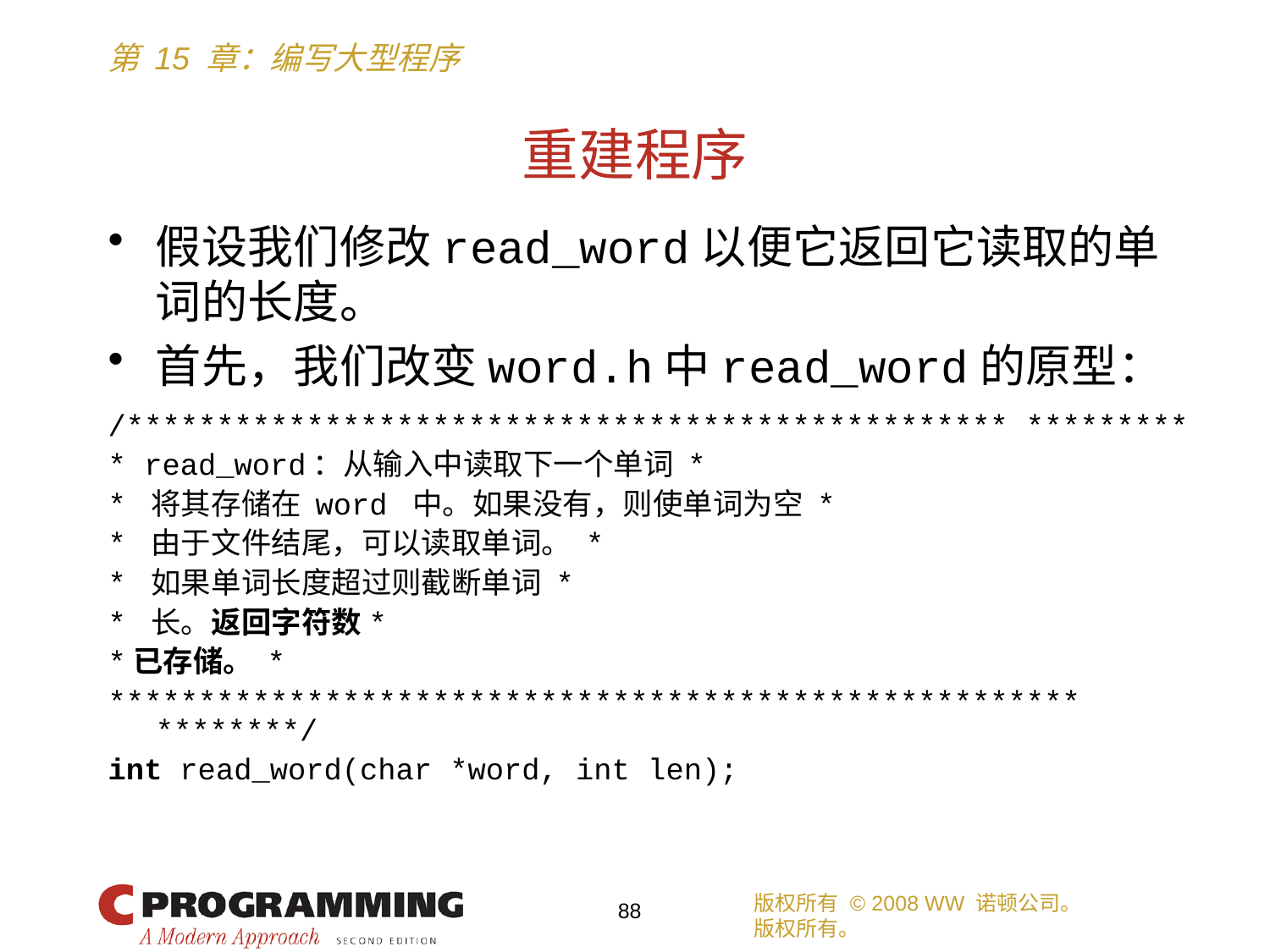

# 重建程序
假设我们修改read_word以便它返回它读取的单词的长度。
首先，我们改变word.h中read_word的原型：
/************************************************* *********
* read_word：从输入中读取下一个单词 *
* 将其存储在 word 中。如果没有，则使单词为空 *
* 由于文件结尾，可以读取单词。 *
* 如果单词长度超过则截断单词 *
* 长。返回字符数*
*已存储。 *
****************************************************** ********/
int read_word(char *word, int len);
版权所有 © 2008 WW 诺顿公司。
版权所有。
88